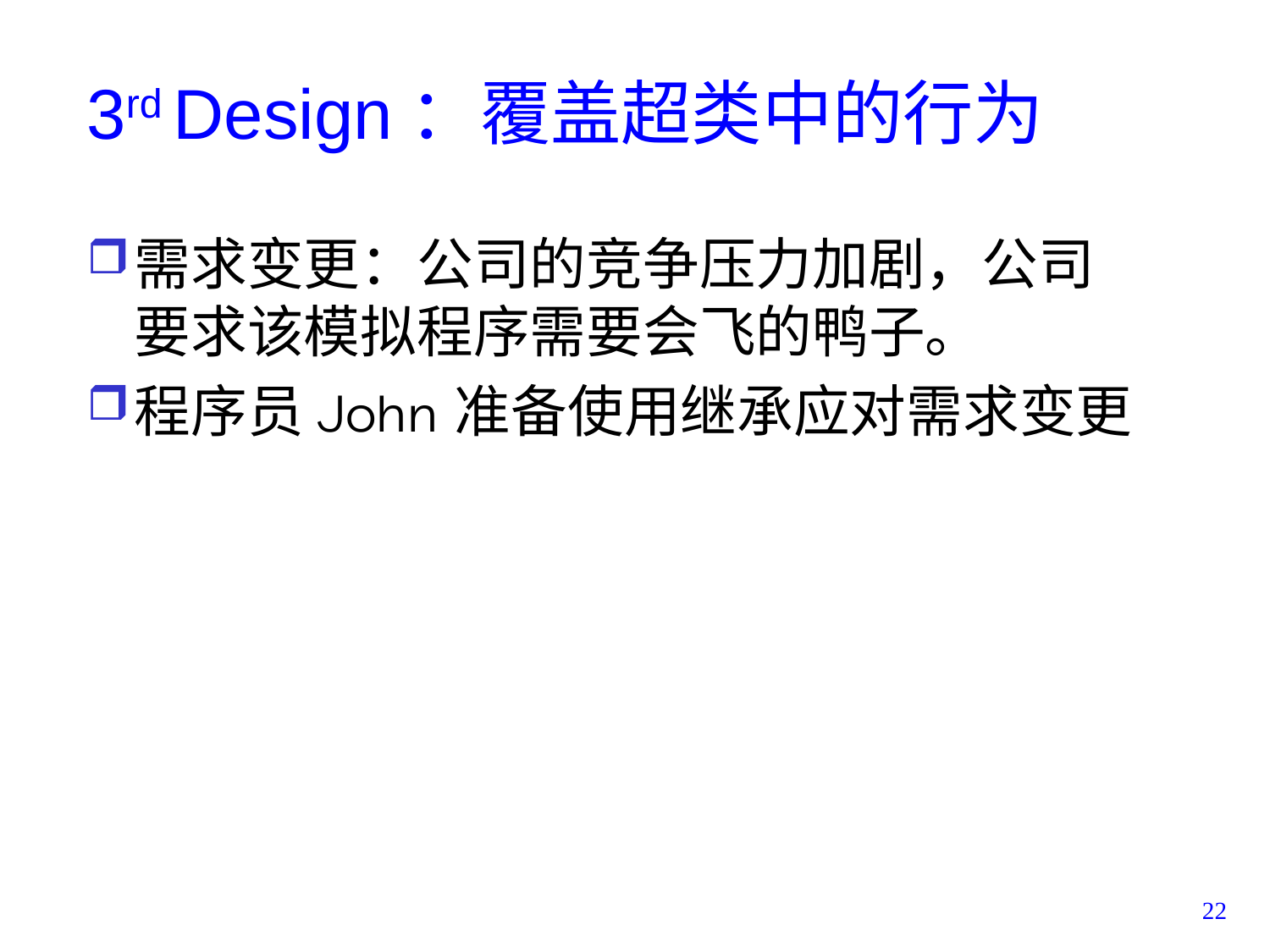

# 3rd Design：覆盖超类中的行为
需求变更：公司的竞争压力加剧，公司要求该模拟程序需要会飞的鸭子。
程序员John准备使用继承应对需求变更
22